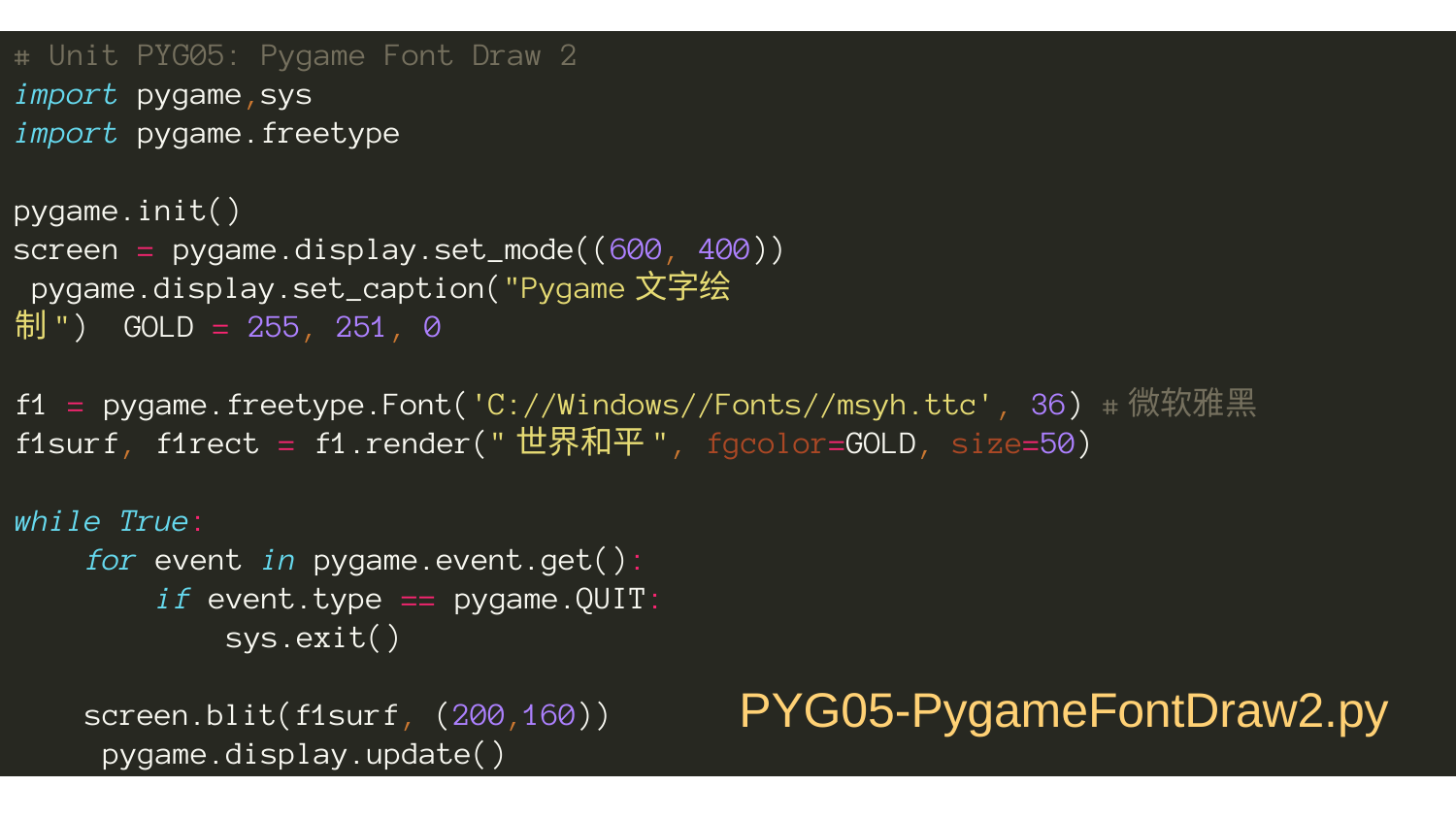

# Unit PYG05: Pygame Font Draw 2
import pygame,sys
import pygame.freetype

pygame.init()
screen = pygame.display.set_mode((600, 400))  pygame.display.set_caption("Pygame文字绘制")  GOLD = 255, 251, 0
f1 = pygame.freetype.Font('C://Windows//Fonts//msyh.ttc', 36) #微软雅黑 f1surf, f1rect = f1.render("世界和平", fgcolor=GOLD, size=50)

while True:
for event in pygame.event.get():
if event.type == pygame.QUIT:
sys.exit()
PYG05-PygameFontDraw2.py
screen.blit(f1surf, (200,160))  pygame.display.update()